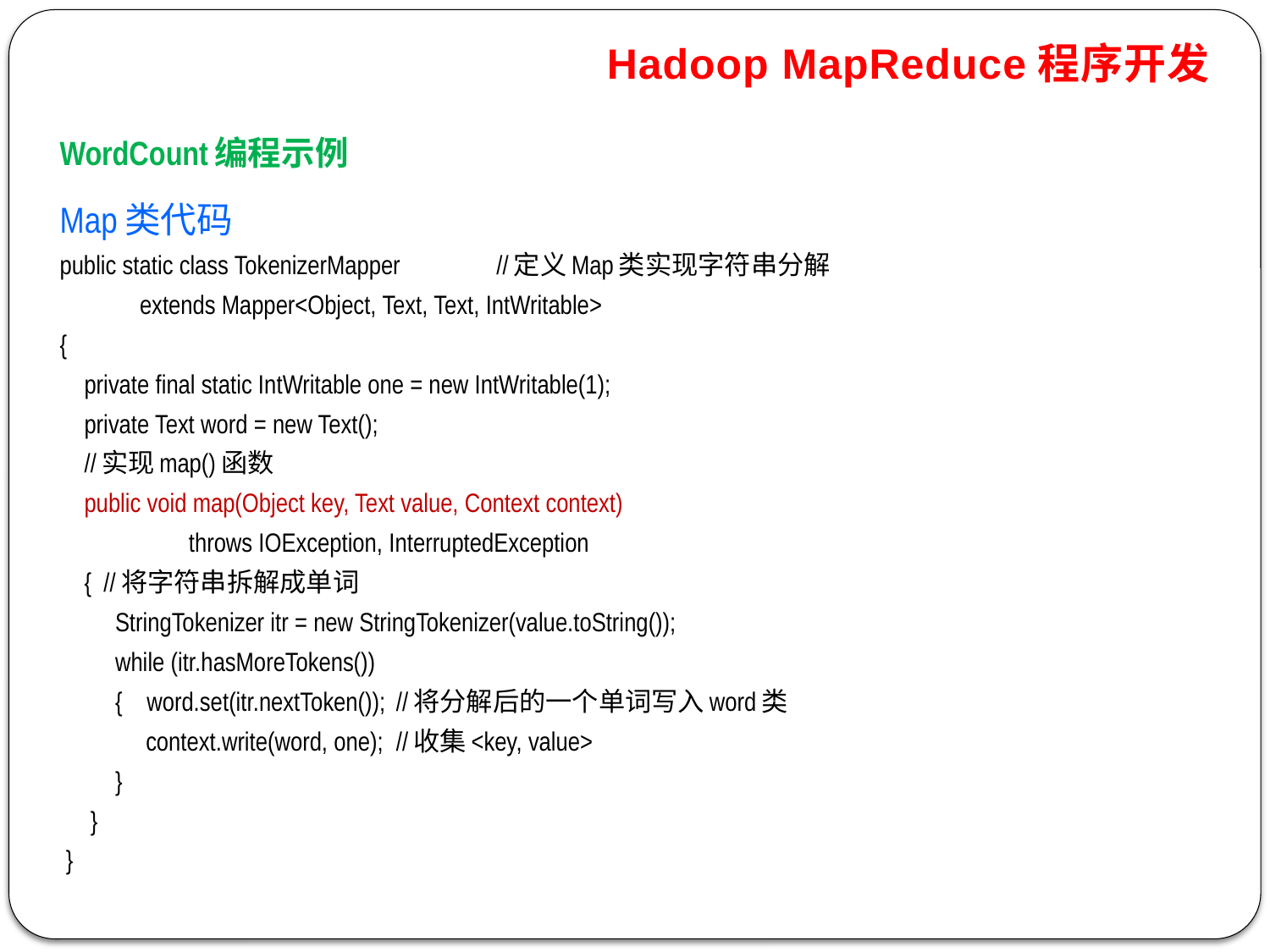

Hadoop MapReduce程序开发
WordCount编程示例
Map类代码
public static class TokenizerMapper 	//定义Map类实现字符串分解
             extends Mapper<Object, Text, Text, IntWritable>
{
    private final static IntWritable one = new IntWritable(1);
    private Text word = new Text();
    //实现map()函数
    public void map(Object key, Text value, Context context)
                     throws IOException, InterruptedException
    {  //将字符串拆解成单词
         StringTokenizer itr = new StringTokenizer(value.toString());
         while (itr.hasMoreTokens())
         {    word.set(itr.nextToken());	//将分解后的一个单词写入word类
              context.write(word, one);	//收集<key, value>
         }
     }
 }